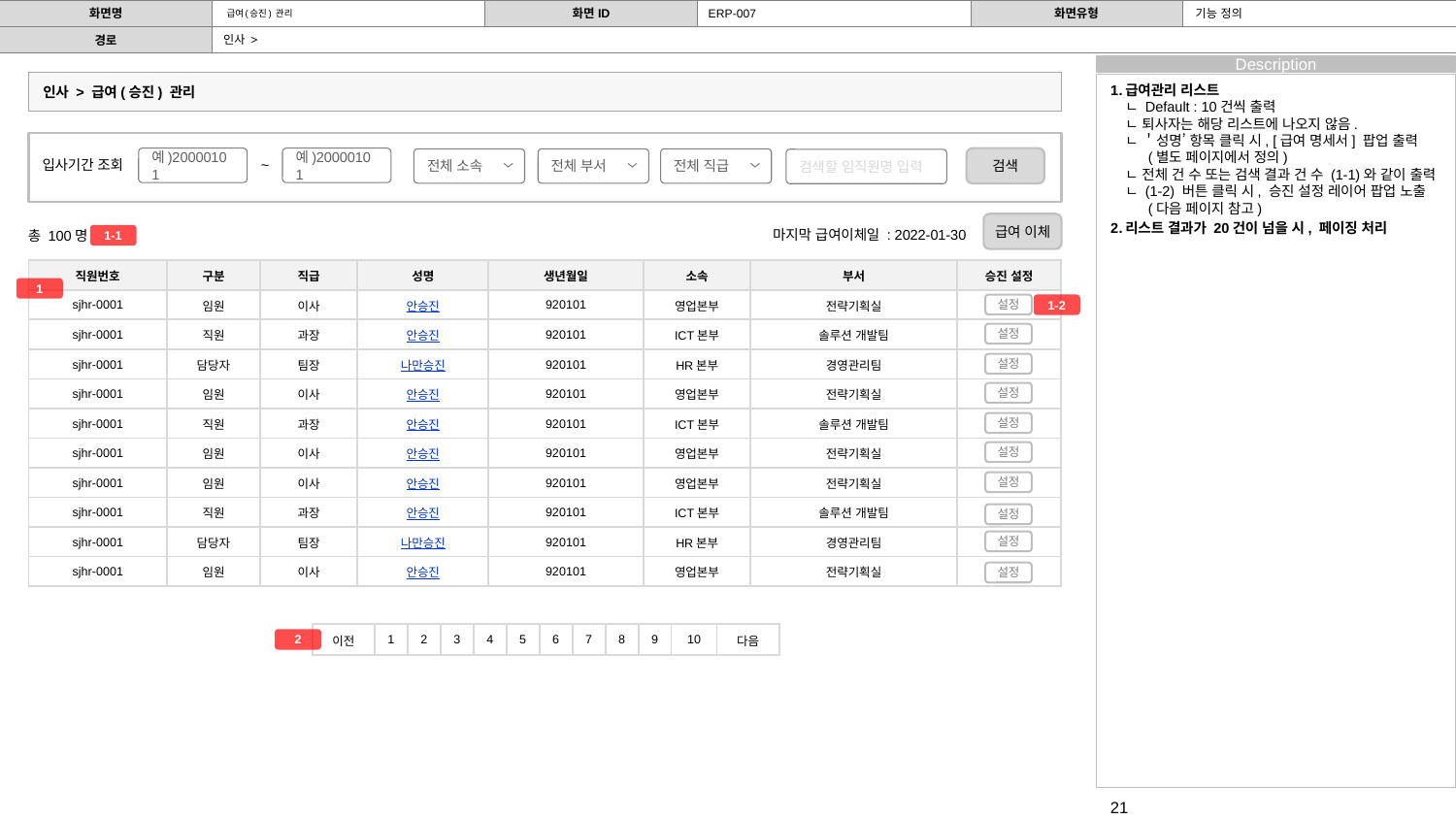

ERP-007
기능 정의
# 급여(승진) 관리
인사 >
인사 > 급여(승진) 관리

급여관리 리스트
ㄴ Default : 10건씩 출력
ㄴ 퇴사자는 해당 리스트에 나오지 않음.
ㄴ ＇성명’ 항목 클릭 시, [급여 명세서] 팝업 출력
     (별도 페이지에서 정의)
ㄴ 전체 건 수 또는 검색 결과 건 수 (1-1)와 같이 출력
ㄴ (1-2) 버튼 클릭 시, 승진 설정 레이어 팝업 노출
     (다음 페이지 참고)
리스트 결과가 20건이 넘을 시, 페이징 처리

예)20000101
예)20000101
검색
전체 소속

전체 부서

전체 직급

입사기간 조회
~
검색할 임직원명 입력
급여 이체
마지막 급여이체일 : 2022-01-30
총 100명
1-1
| 직원번호 | 구분 | 직급 | 성명 | 생년월일 | 소속 | 부서 | 승진 설정 |
| --- | --- | --- | --- | --- | --- | --- | --- |
| sjhr-0001 | 임원 | 이사 | 안승진 | 920101 | 영업본부 | 전략기획실 |  |
| sjhr-0001 | 직원 | 과장 | 안승진 | 920101 | ICT본부 | 솔루션 개발팀 |  |
| sjhr-0001 | 담당자 | 팀장 | 나만승진 | 920101 | HR본부 | 경영관리팀 |  |
| sjhr-0001 | 임원 | 이사 | 안승진 | 920101 | 영업본부 | 전략기획실 |  |
| sjhr-0001 | 직원 | 과장 | 안승진 | 920101 | ICT본부 | 솔루션 개발팀 |  |
| sjhr-0001 | 임원 | 이사 | 안승진 | 920101 | 영업본부 | 전략기획실 |  |
| sjhr-0001 | 임원 | 이사 | 안승진 | 920101 | 영업본부 | 전략기획실 |  |
| sjhr-0001 | 직원 | 과장 | 안승진 | 920101 | ICT본부 | 솔루션 개발팀 |  |
| sjhr-0001 | 담당자 | 팀장 | 나만승진 | 920101 | HR본부 | 경영관리팀 |  |
| sjhr-0001 | 임원 | 이사 | 안승진 | 920101 | 영업본부 | 전략기획실 |  |
1
설정
1-2
설정
설정
설정
설정
설정
설정
설정
설정
설정
| 이전 | 1 | 2 | 3 | 4 | 5 | 6 | 7 | 8 | 9 | 10 | 다음 |
| --- | --- | --- | --- | --- | --- | --- | --- | --- | --- | --- | --- |
2